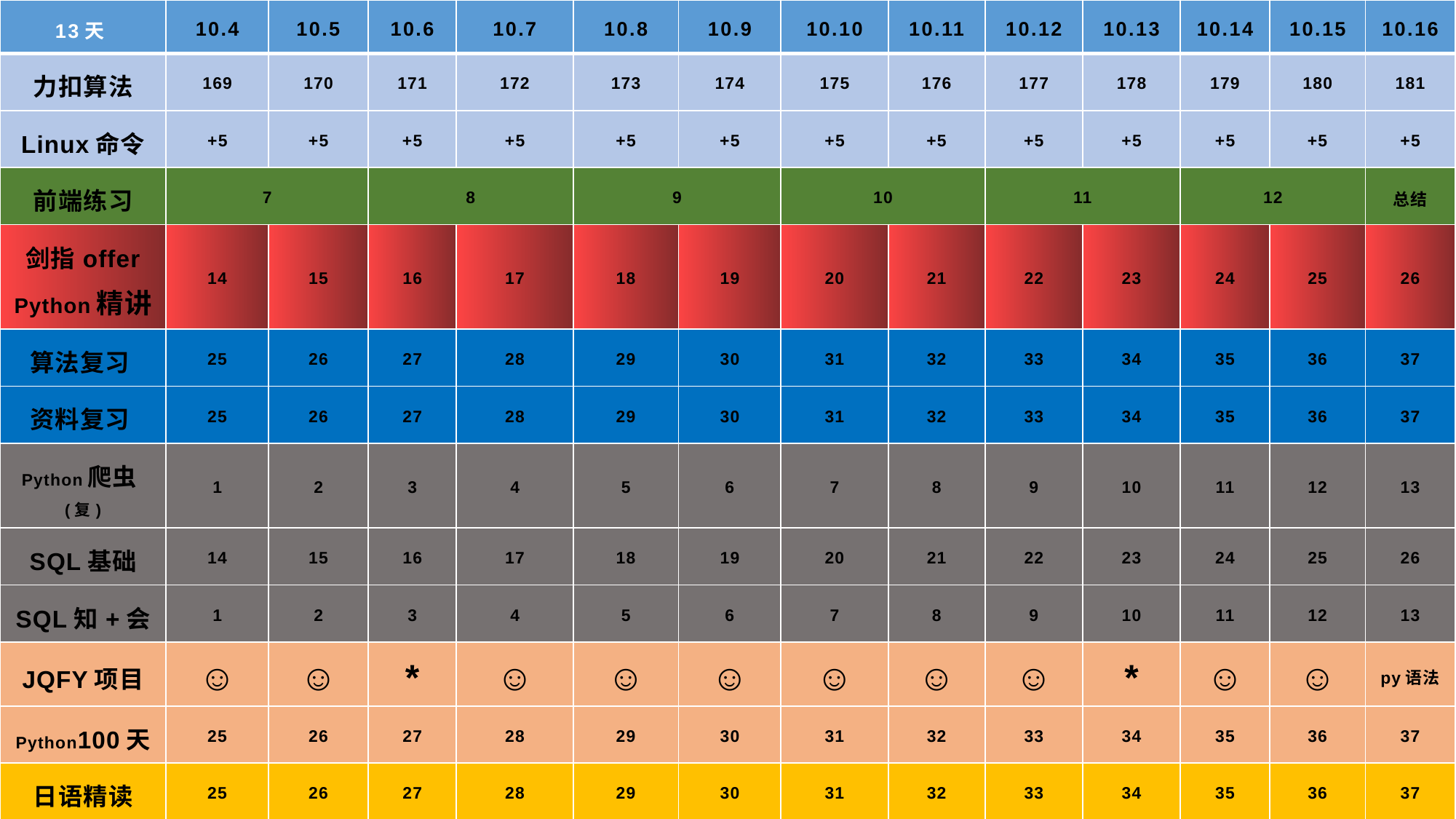

| 13天 | 10.4 | 10.5 | 10.6 | 10.7 | 10.8 | 10.9 | 10.10 | 10.11 | 10.12 | 10.13 | 10.14 | 10.15 | 10.16 |
| --- | --- | --- | --- | --- | --- | --- | --- | --- | --- | --- | --- | --- | --- |
| 力扣算法 | 169 | 170 | 171 | 172 | 173 | 174 | 175 | 176 | 177 | 178 | 179 | 180 | 181 |
| Linux命令 | +5 | +5 | +5 | +5 | +5 | +5 | +5 | +5 | +5 | +5 | +5 | +5 | +5 |
| 前端练习 | 7 |  | 8 |  | 9 |  | 10 |  | 11 |  | 12 |  | 总结 |
| 剑指offer Python精讲 | 14 | 15 | 16 | 17 | 18 | 19 | 20 | 21 | 22 | 23 | 24 | 25 | 26 |
| 算法复习 | 25 | 26 | 27 | 28 | 29 | 30 | 31 | 32 | 33 | 34 | 35 | 36 | 37 |
| 资料复习 | 25 | 26 | 27 | 28 | 29 | 30 | 31 | 32 | 33 | 34 | 35 | 36 | 37 |
| Python爬虫(复) | 1 | 2 | 3 | 4 | 5 | 6 | 7 | 8 | 9 | 10 | 11 | 12 | 13 |
| SQL基础 | 14 | 15 | 16 | 17 | 18 | 19 | 20 | 21 | 22 | 23 | 24 | 25 | 26 |
| SQL知+会 | 1 | 2 | 3 | 4 | 5 | 6 | 7 | 8 | 9 | 10 | 11 | 12 | 13 |
| JQFY项目 | ☺ | ☺ | \* | ☺ | ☺ | ☺ | ☺ | ☺ | ☺ | \* | ☺ | ☺ | py语法 |
| Python100天 | 25 | 26 | 27 | 28 | 29 | 30 | 31 | 32 | 33 | 34 | 35 | 36 | 37 |
| 日语精读 | 25 | 26 | 27 | 28 | 29 | 30 | 31 | 32 | 33 | 34 | 35 | 36 | 37 |
| 日语单词 | 25 | 26 | 27 | 28 | 29 | 30 | 31 | 32 | 33 | 34 | 35 | 36 | 37 |
| 晚间Django | 14 | 15 | 16 | 17 | 18 | 19 | 20 | 21 | 22 | 23 | 24 | 25 | 26 |